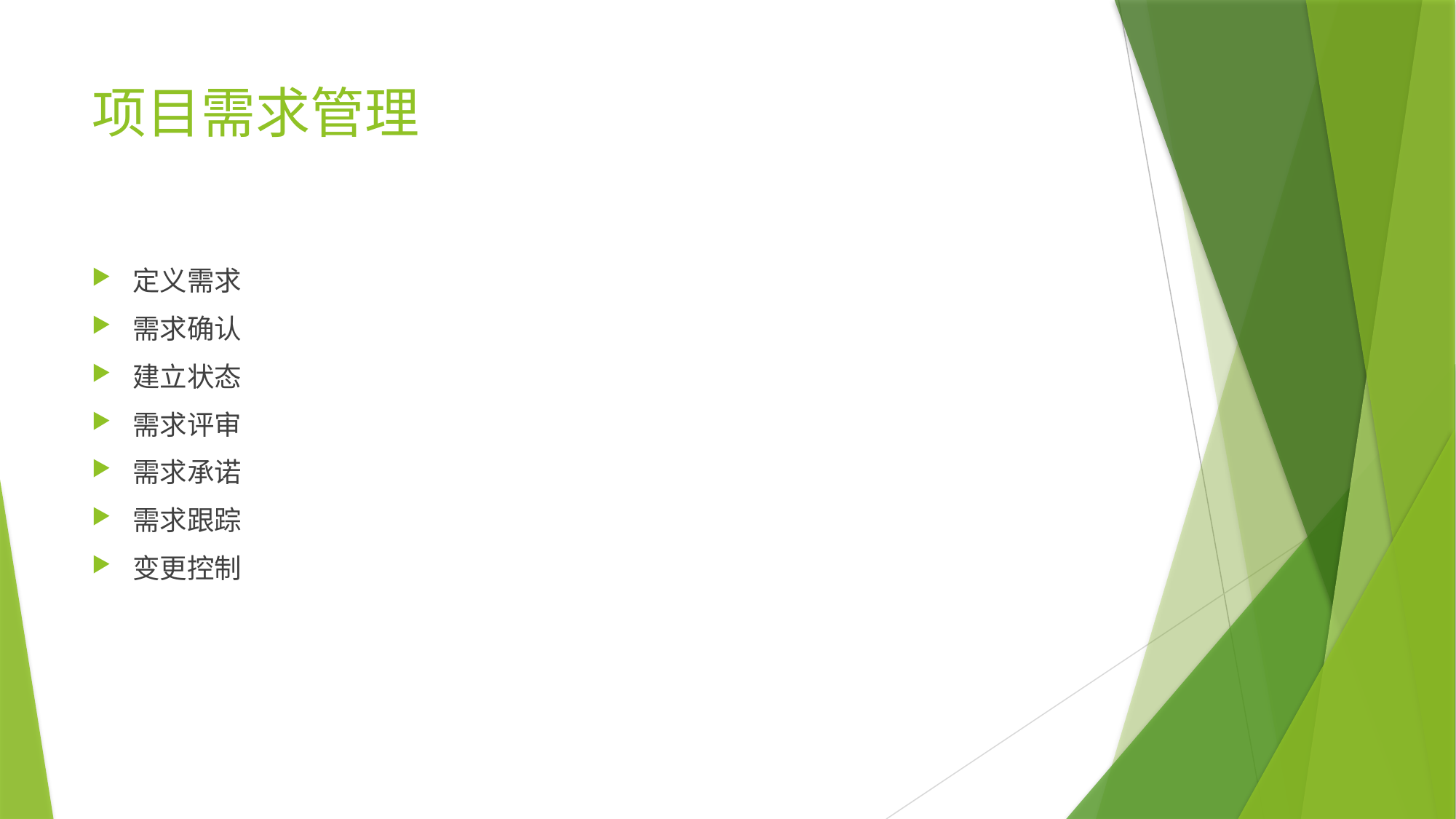

# 项目需求管理
定义需求
需求确认
建立状态
需求评审
需求承诺
需求跟踪
变更控制